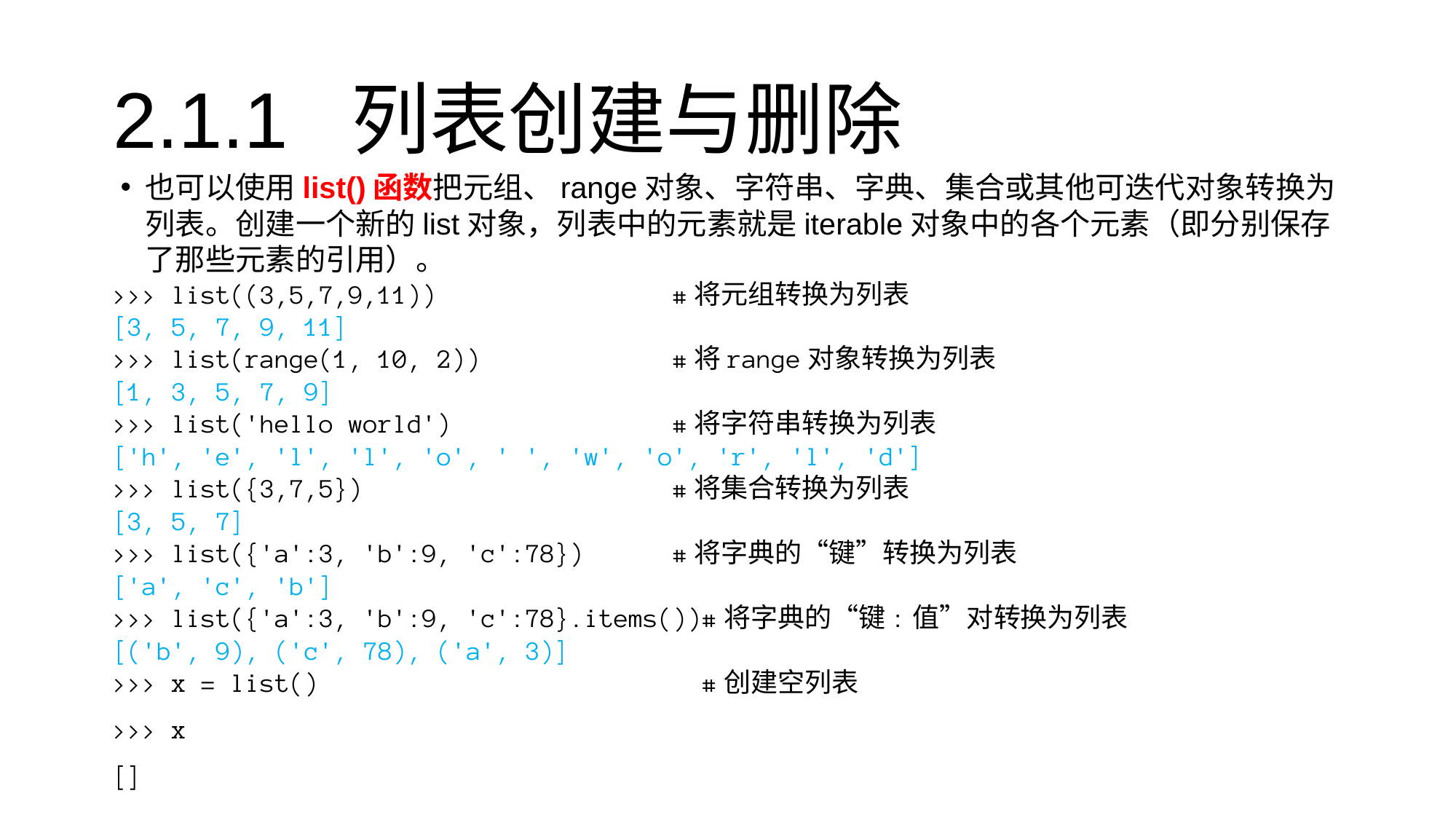

# 2.1.1  列表创建与删除
也可以使用list()函数把元组、range对象、字符串、字典、集合或其他可迭代对象转换为列表。创建一个新的list对象，列表中的元素就是iterable对象中的各个元素（即分别保存了那些元素的引用）。
>>> list((3,5,7,9,11))                #将元组转换为列表
[3, 5, 7, 9, 11]
>>> list(range(1, 10, 2))             #将range对象转换为列表
[1, 3, 5, 7, 9]
>>> list('hello world')               #将字符串转换为列表
['h', 'e', 'l', 'l', 'o', ' ', 'w', 'o', 'r', 'l', 'd']
>>> list({3,7,5})                     #将集合转换为列表
[3, 5, 7]
>>> list({'a':3, 'b':9, 'c':78})      #将字典的“键”转换为列表
['a', 'c', 'b']
>>> list({'a':3, 'b':9, 'c':78}.items())#将字典的“键:值”对转换为列表
[('b', 9), ('c', 78), ('a', 3)]
>>> x = list()                          #创建空列表
>>> x
[]

11